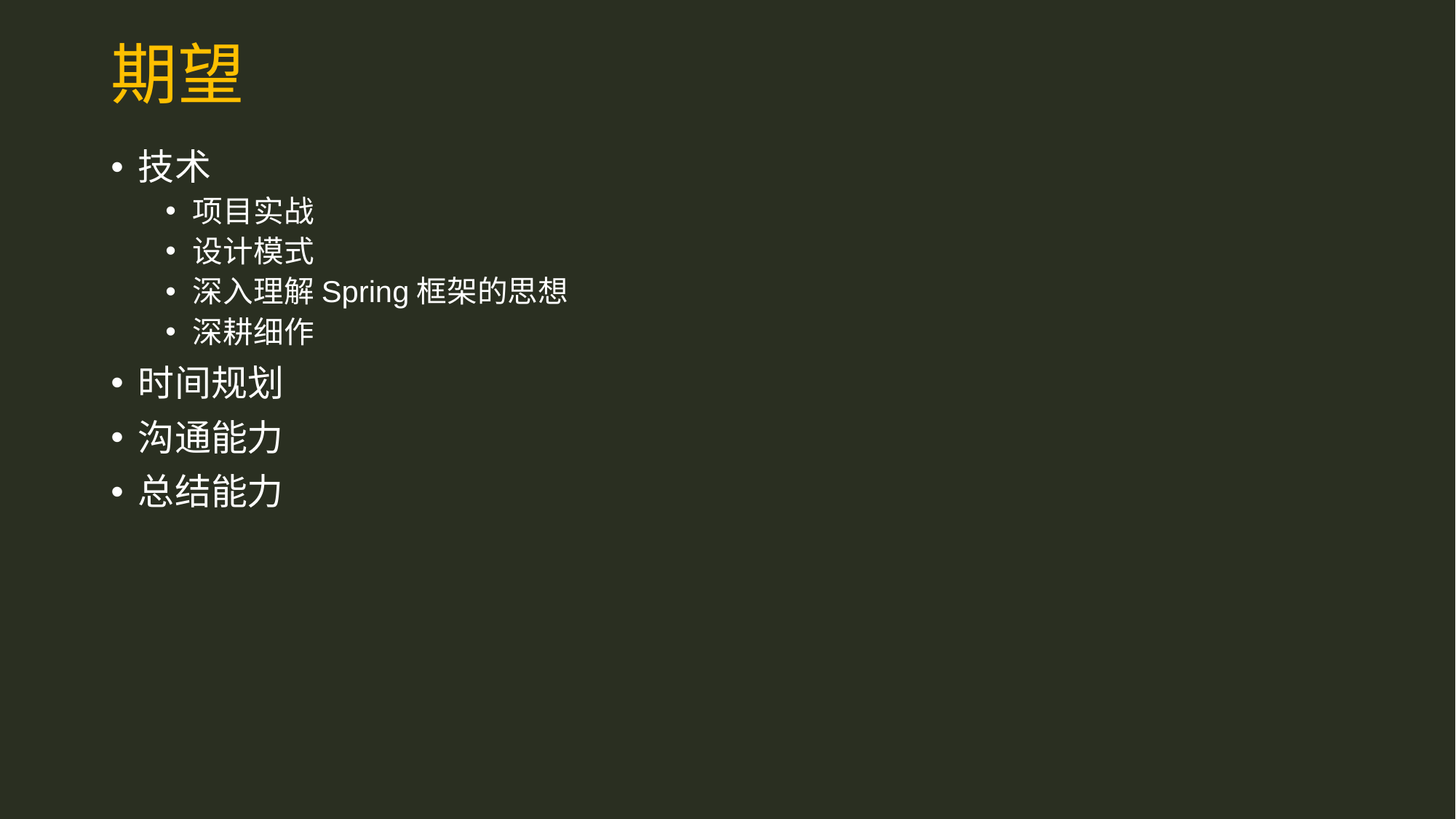

# 期望
技术
项目实战
设计模式
深入理解Spring框架的思想
深耕细作
时间规划
沟通能力
总结能力